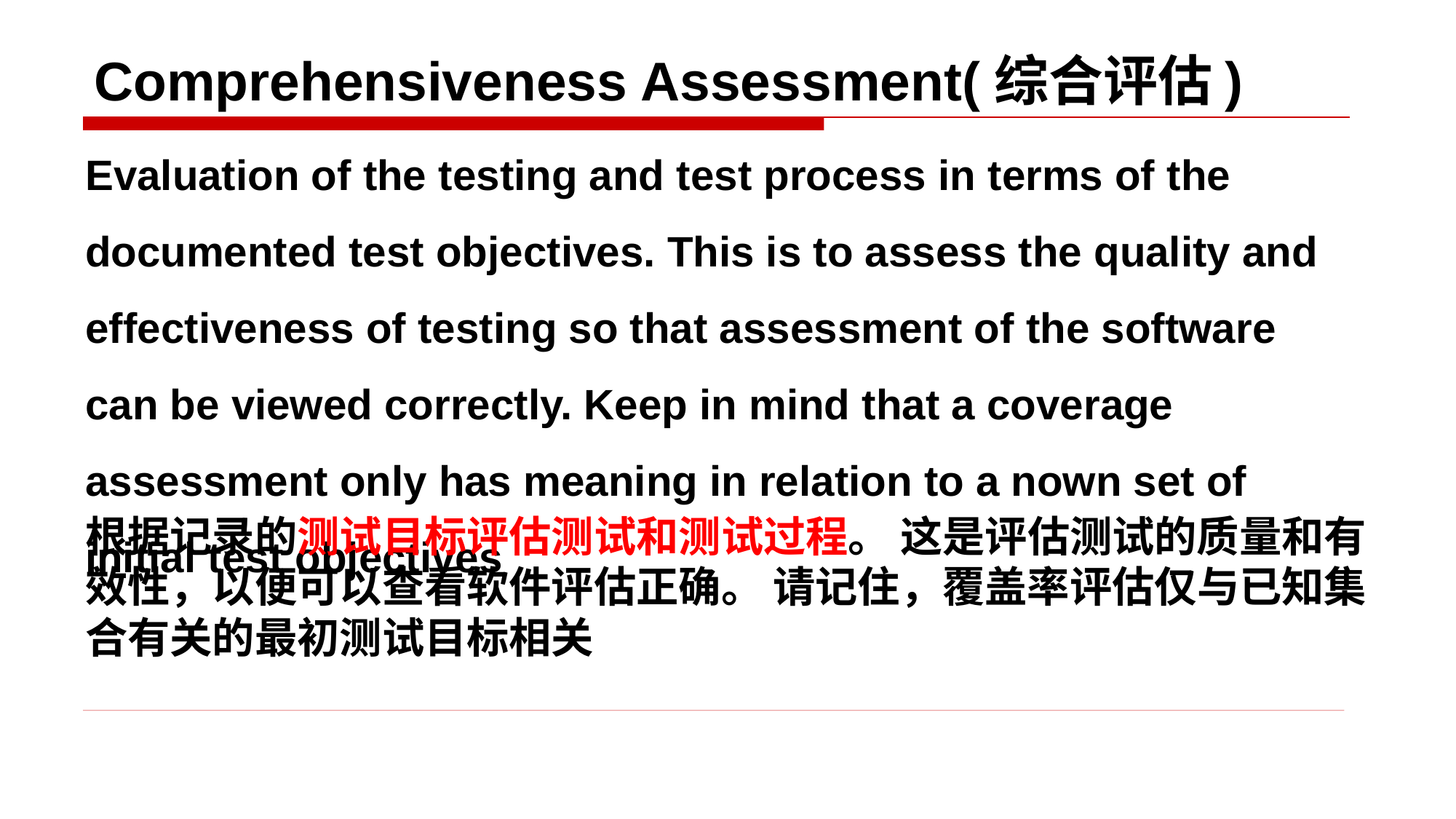

# Comprehensiveness Assessment(综合评估)
Evaluation of the testing and test process in terms of the documented test objectives. This is to assess the quality and effectiveness of testing so that assessment of the software can be viewed correctly. Keep in mind that a coverage assessment only has meaning in relation to a nown set of initial test objectives
根据记录的测试目标评估测试和测试过程。 这是评估测试的质量和有效性，以便可以查看软件评估正确。 请记住，覆盖率评估仅与已知集合有关的最初测试目标相关